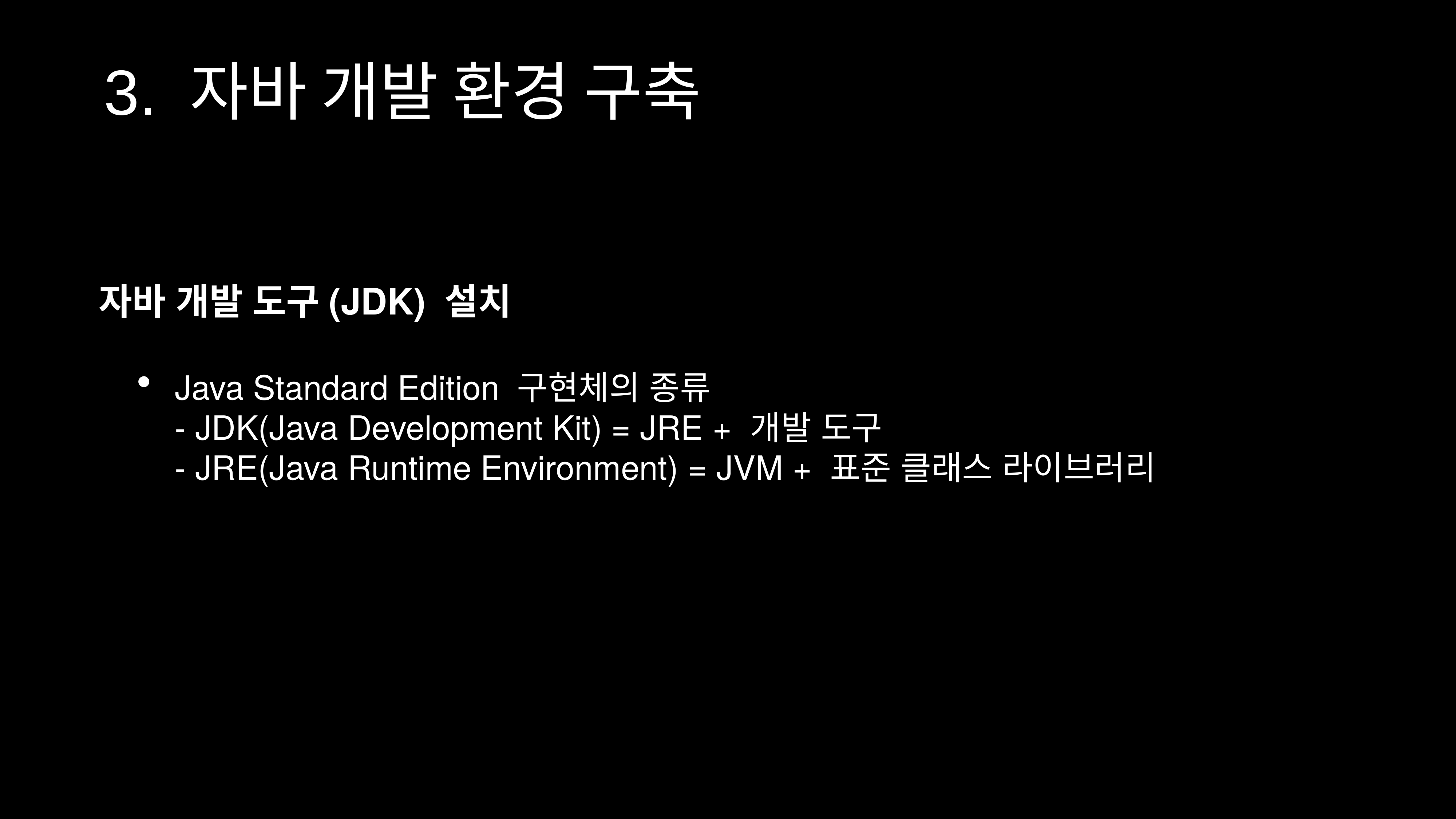

# 3. 자바 개발 환경 구축
자바 개발 도구(JDK) 설치
Java Standard Edition 구현체의 종류
- JDK(Java Development Kit) = JRE + 개발 도구
- JRE(Java Runtime Environment) = JVM + 표준 클래스 라이브러리